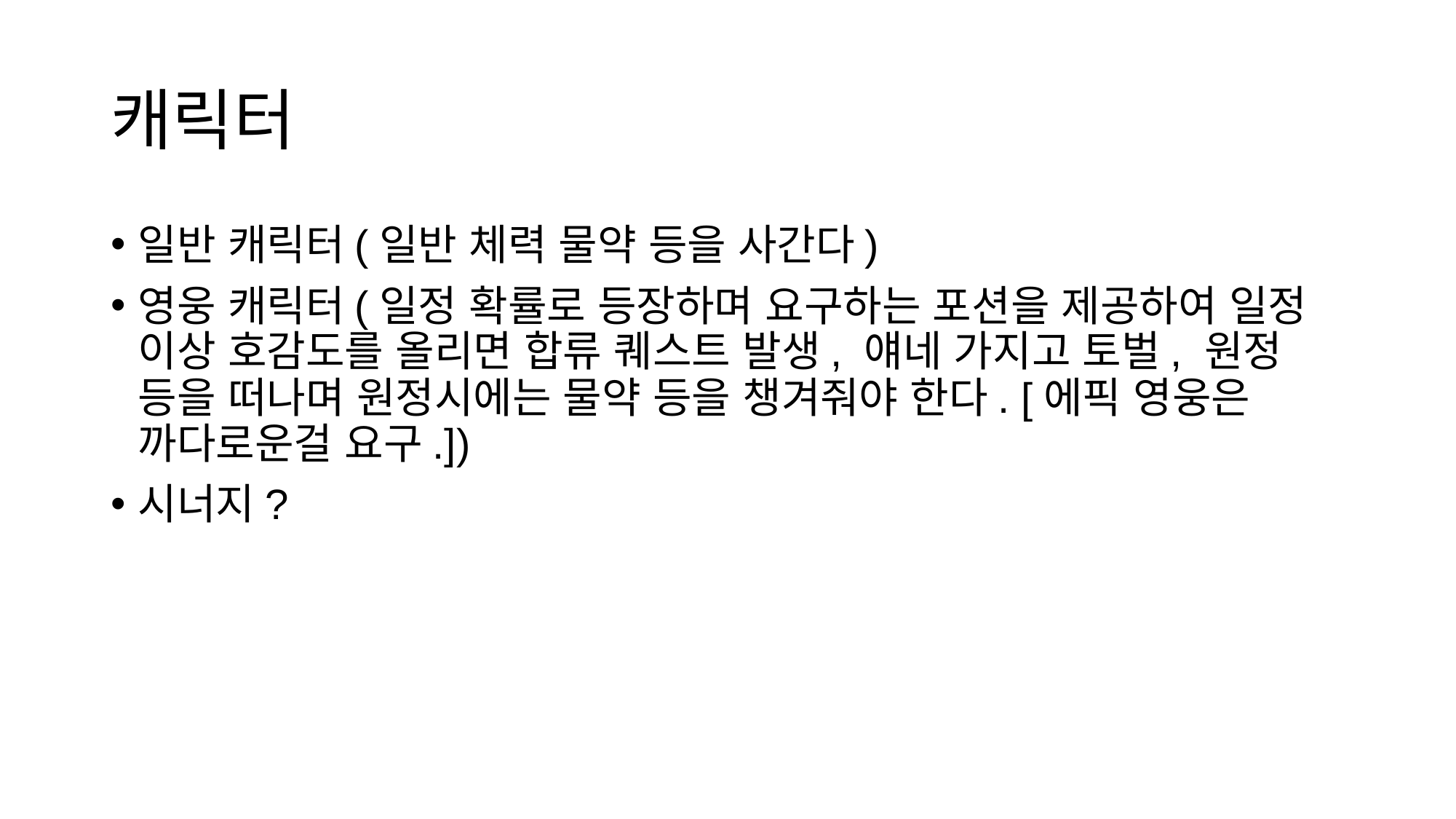

# 캐릭터
일반 캐릭터(일반 체력 물약 등을 사간다)
영웅 캐릭터(일정 확률로 등장하며 요구하는 포션을 제공하여 일정 이상 호감도를 올리면 합류 퀘스트 발생, 얘네 가지고 토벌, 원정 등을 떠나며 원정시에는 물약 등을 챙겨줘야 한다. [에픽 영웅은 까다로운걸 요구.])
시너지?